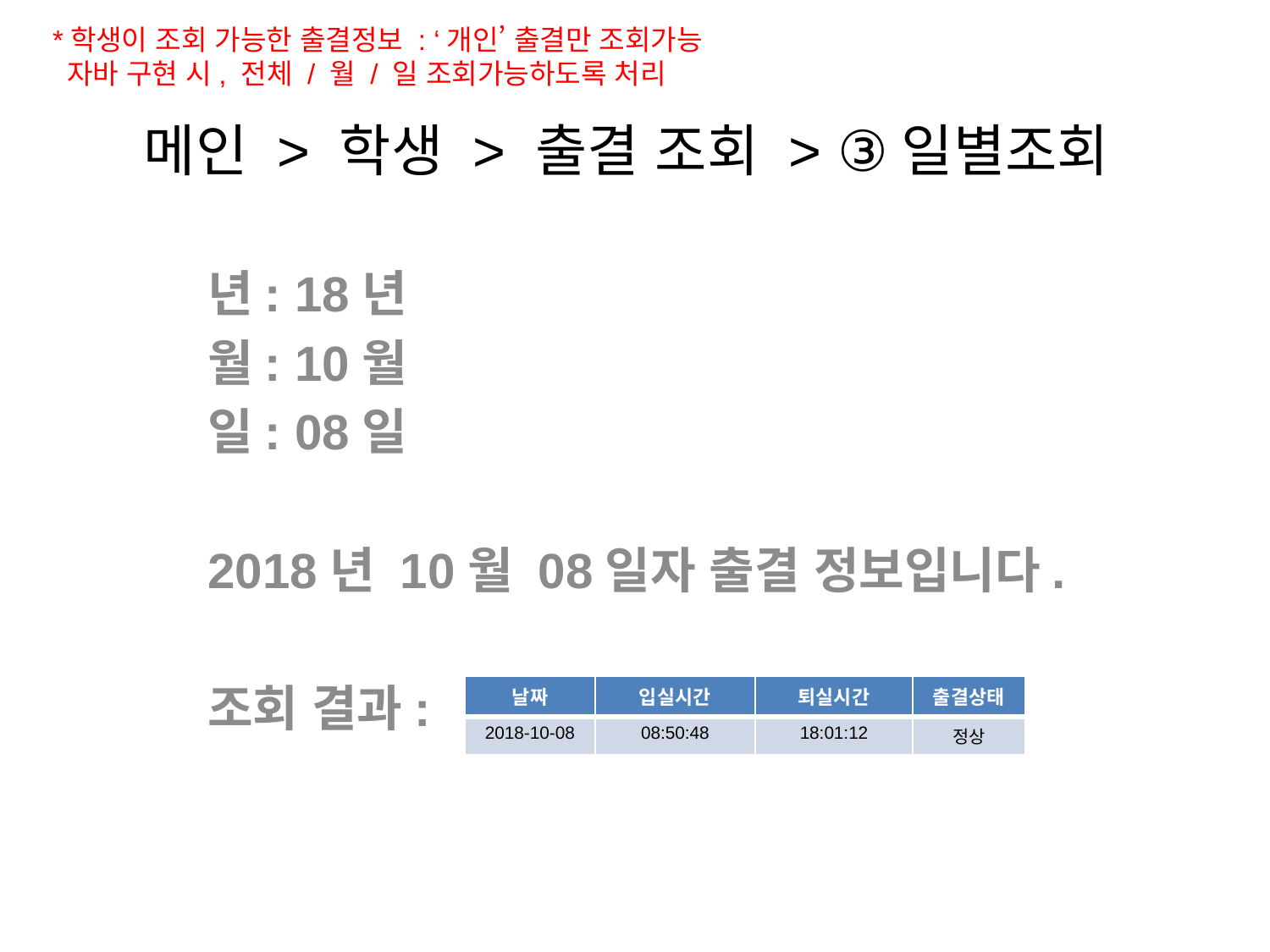

*학생이 조회 가능한 출결정보 : ‘개인’ 출결만 조회가능
 자바 구현 시, 전체 / 월 / 일 조회가능하도록 처리
# 메인 > 학생 > 출결 조회 > ③일별조회
년: 18년
월: 10월
일: 08일

2018년 10월 08일자 출결 정보입니다.

조회 결과:

| 날짜 | 입실시간 | 퇴실시간 | 출결상태 |
| --- | --- | --- | --- |
| 2018-10-08 | 08:50:48 | 18:01:12 | 정상 |